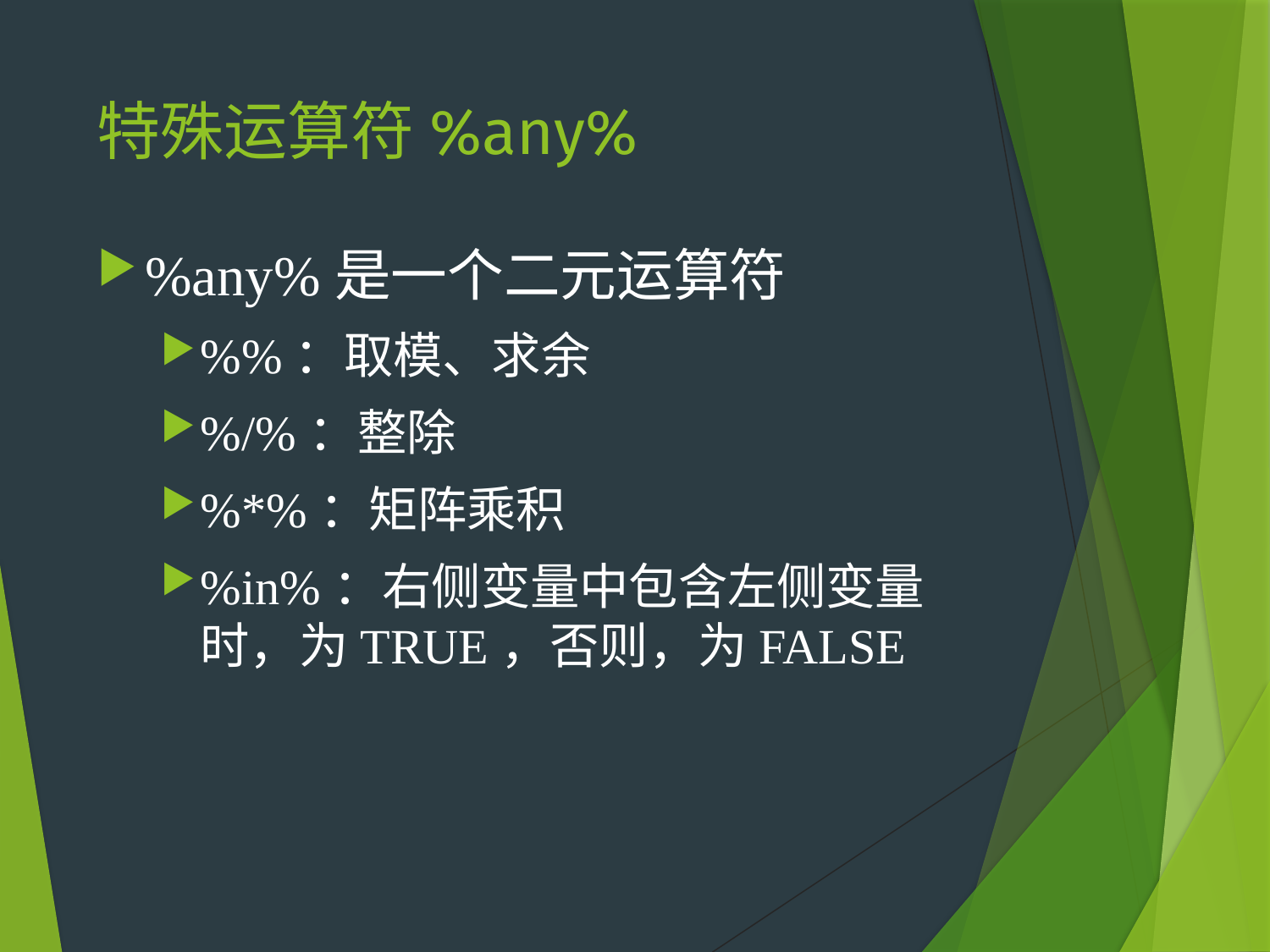

# 特殊运算符%any%
%any%是一个二元运算符
%%：取模、求余
%/%：整除
%*%：矩阵乘积
%in%：右侧变量中包含左侧变量时，为TRUE，否则，为FALSE